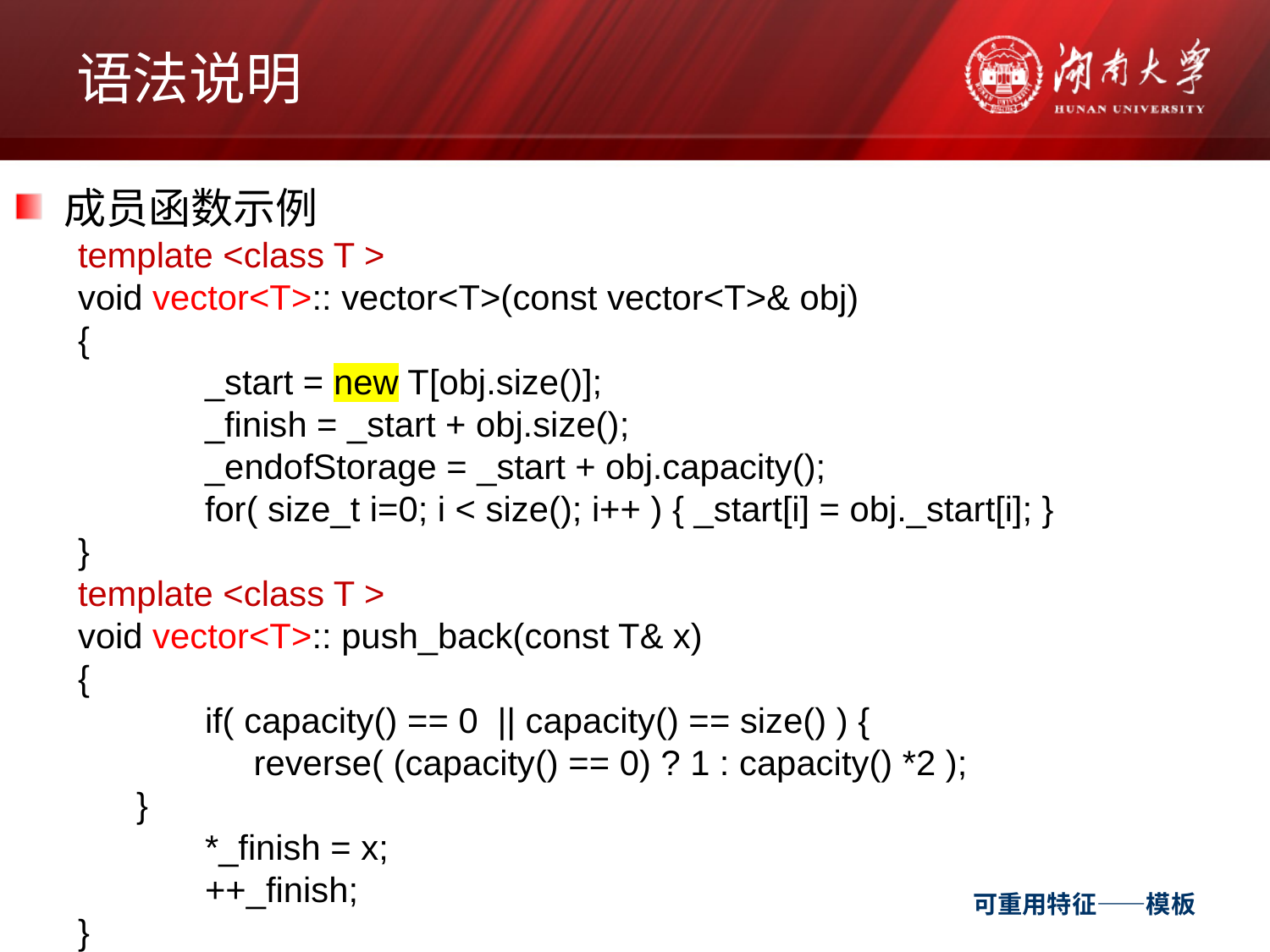

# 语法说明
 成员函数示例
template <class T >
void vector<T>:: vector<T>(const vector<T>& obj)
{
	_start = new T[obj.size()];
	_finish = _start + obj.size();
	_endofStorage = _start + obj.capacity();
	for( size_t i=0; i < size(); i++ ) { _start[i] = obj._start[i]; }
}
template <class T >
void vector<T>:: push_back(const T& x)
{
	if( capacity() == 0  || capacity() == size() ) {
	     reverse( (capacity() == 0) ? 1 : capacity() *2 );
      }
	*_finish = x;
	++_finish;
}